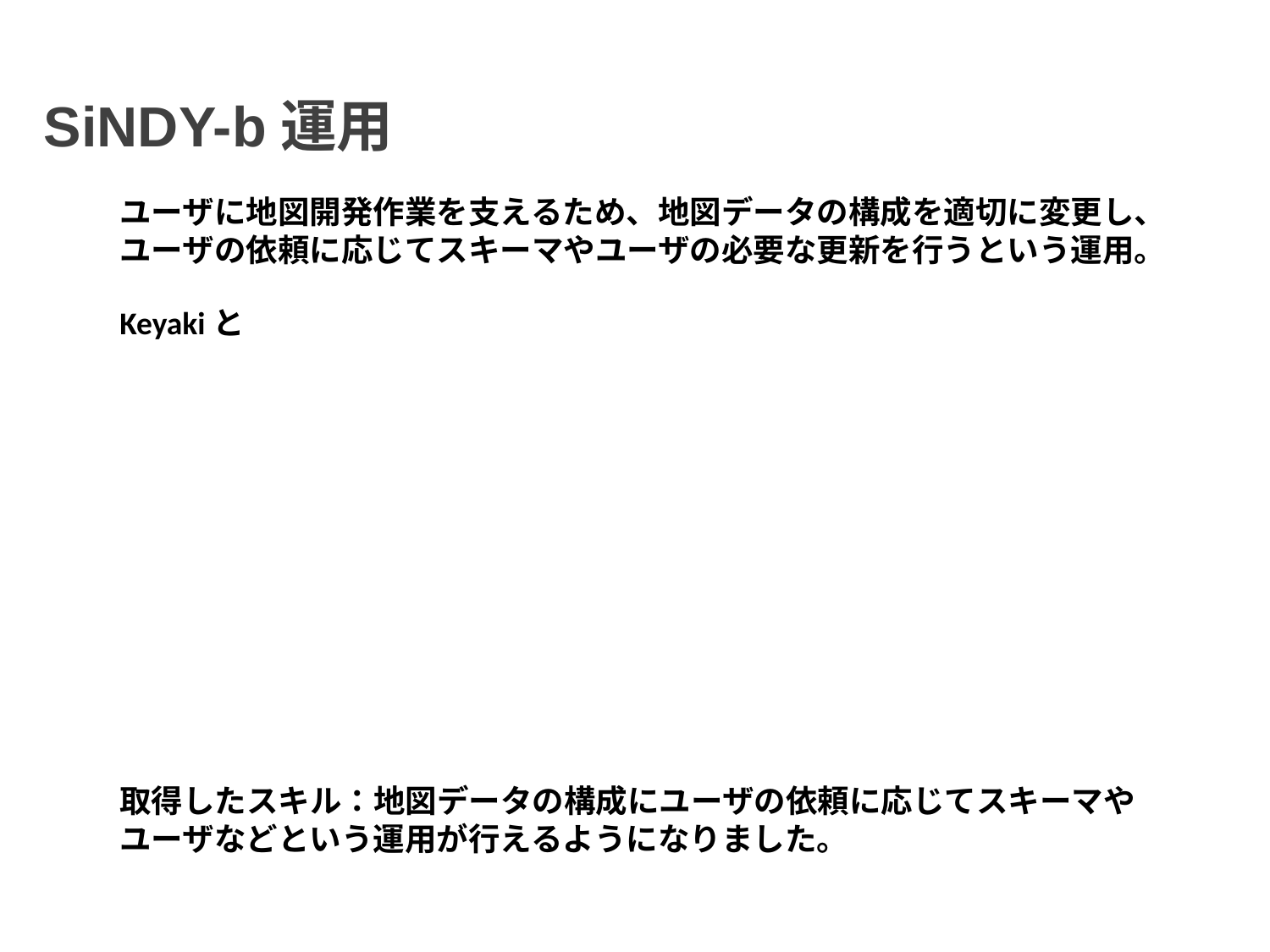

SiNDY-b運用
ユーザに地図開発作業を支えるため、地図データの構成を適切に変更し、
ユーザの依頼に応じてスキーマやユーザの必要な更新を行うという運用。
Keyakiと

取得したスキル：地図データの構成にユーザの依頼に応じてスキーマやユーザなどという運用が行えるようになりました。